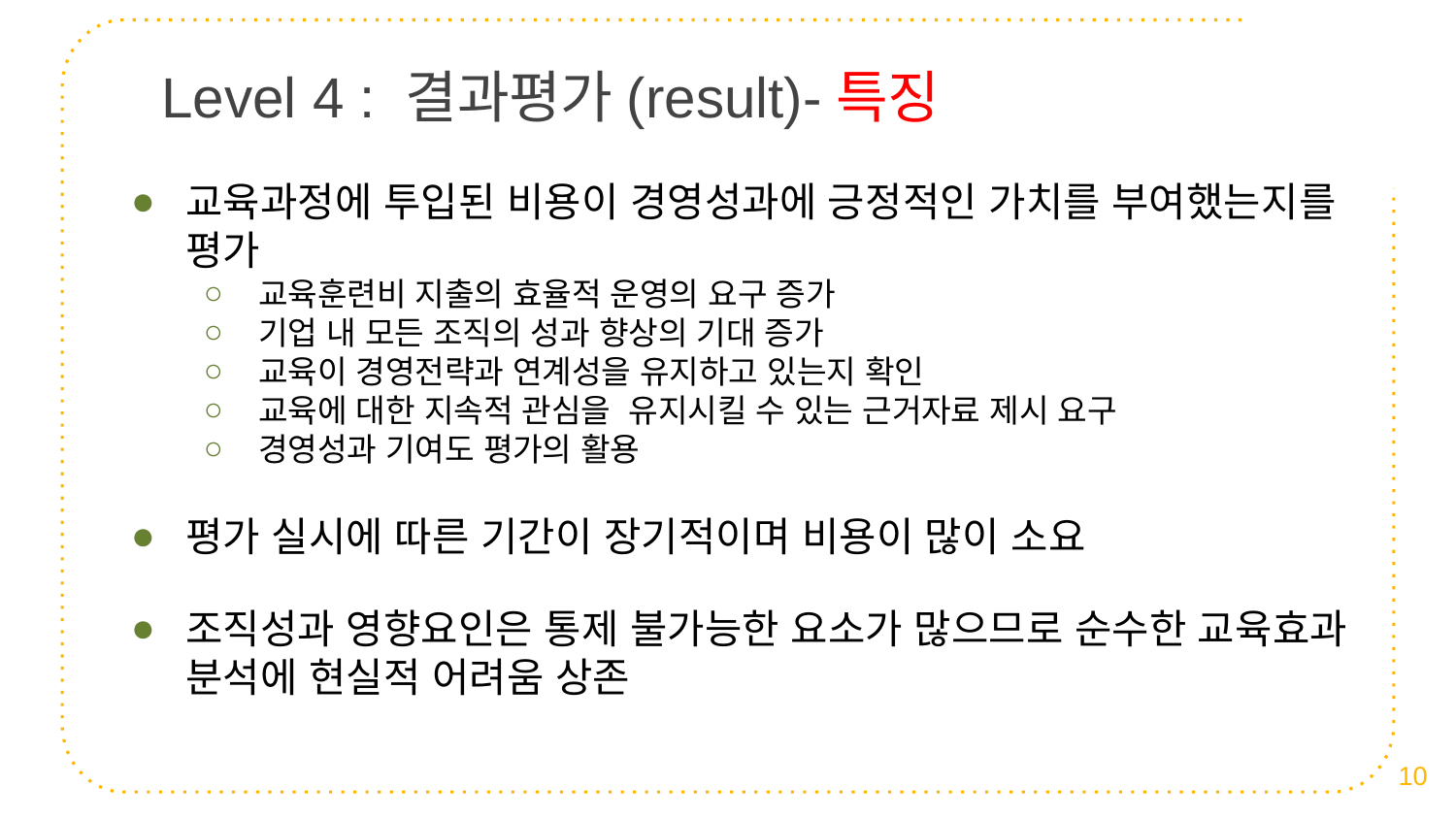

# Level 4 : 결과평가(result)-특징
교육과정에 투입된 비용이 경영성과에 긍정적인 가치를 부여했는지를 평가
교육훈련비 지출의 효율적 운영의 요구 증가
기업 내 모든 조직의 성과 향상의 기대 증가
교육이 경영전략과 연계성을 유지하고 있는지 확인
교육에 대한 지속적 관심을  유지시킬 수 있는 근거자료 제시 요구
경영성과 기여도 평가의 활용

평가 실시에 따른 기간이 장기적이며 비용이 많이 소요

조직성과 영향요인은 통제 불가능한 요소가 많으므로 순수한 교육효과 분석에 현실적 어려움 상존
10